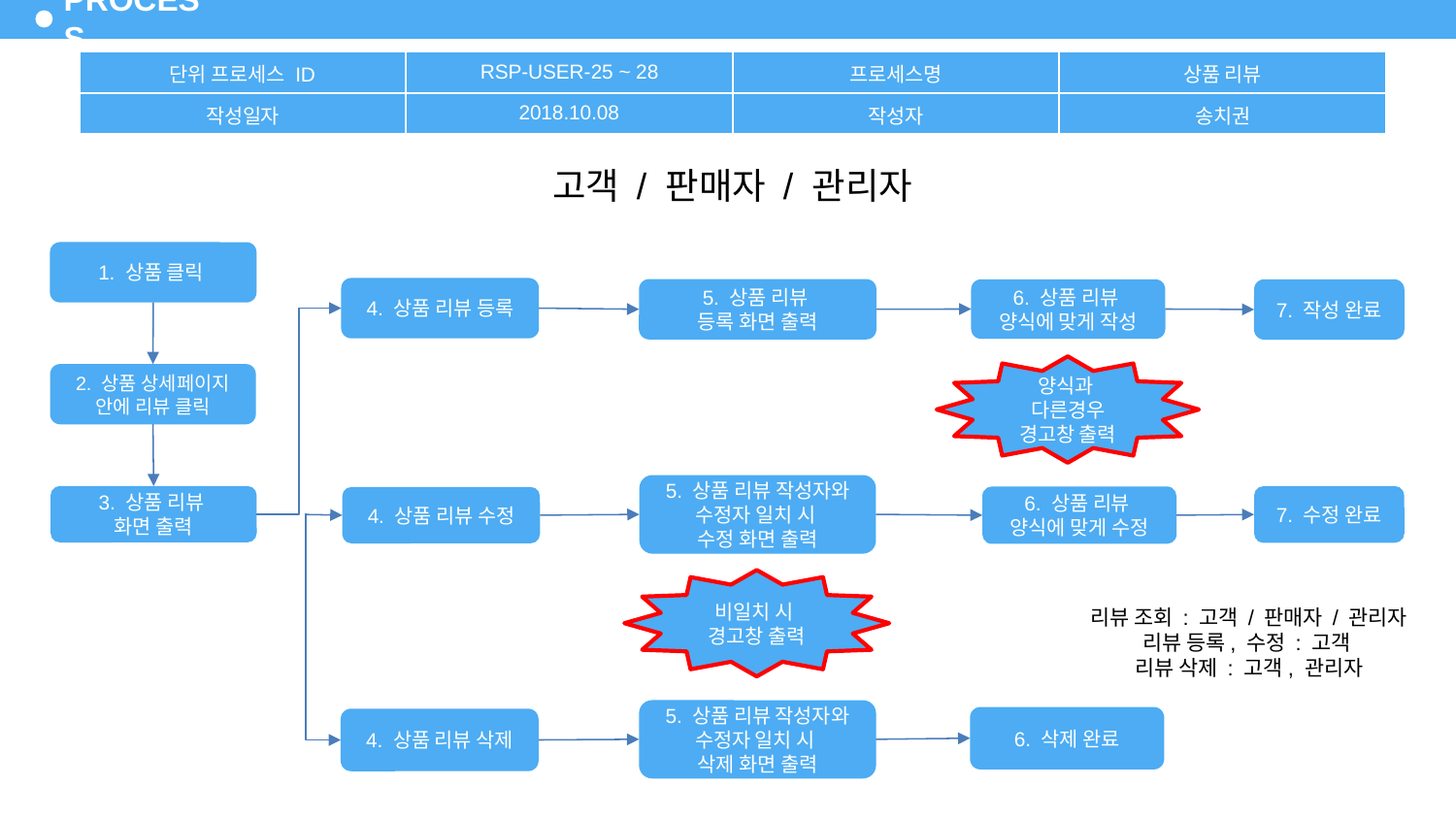

# PROCESS
| 단위 프로세스 ID | RSP-USER-25 ~ 28 | 프로세스명 | 상품 리뷰 |
| --- | --- | --- | --- |
| 작성일자 | 2018.10.08 | 작성자 | 송치권 |
고객 / 판매자 / 관리자
1. 상품 클릭
4. 상품 리뷰 등록
5. 상품 리뷰
등록 화면 출력
6. 상품 리뷰
양식에 맞게 작성
7. 작성 완료
양식과
다른경우
경고창 출력
2. 상품 상세페이지
안에 리뷰 클릭
5. 상품 리뷰 작성자와
수정자 일치 시
수정 화면 출력
3. 상품 리뷰
화면 출력
7. 수정 완료
6. 상품 리뷰
양식에 맞게 수정
4. 상품 리뷰 수정
비일치 시
경고창 출력
리뷰 조회 : 고객 / 판매자 / 관리자
리뷰 등록, 수정 : 고객
리뷰 삭제 : 고객, 관리자
5. 상품 리뷰 작성자와
수정자 일치 시
삭제 화면 출력
6. 삭제 완료
4. 상품 리뷰 삭제